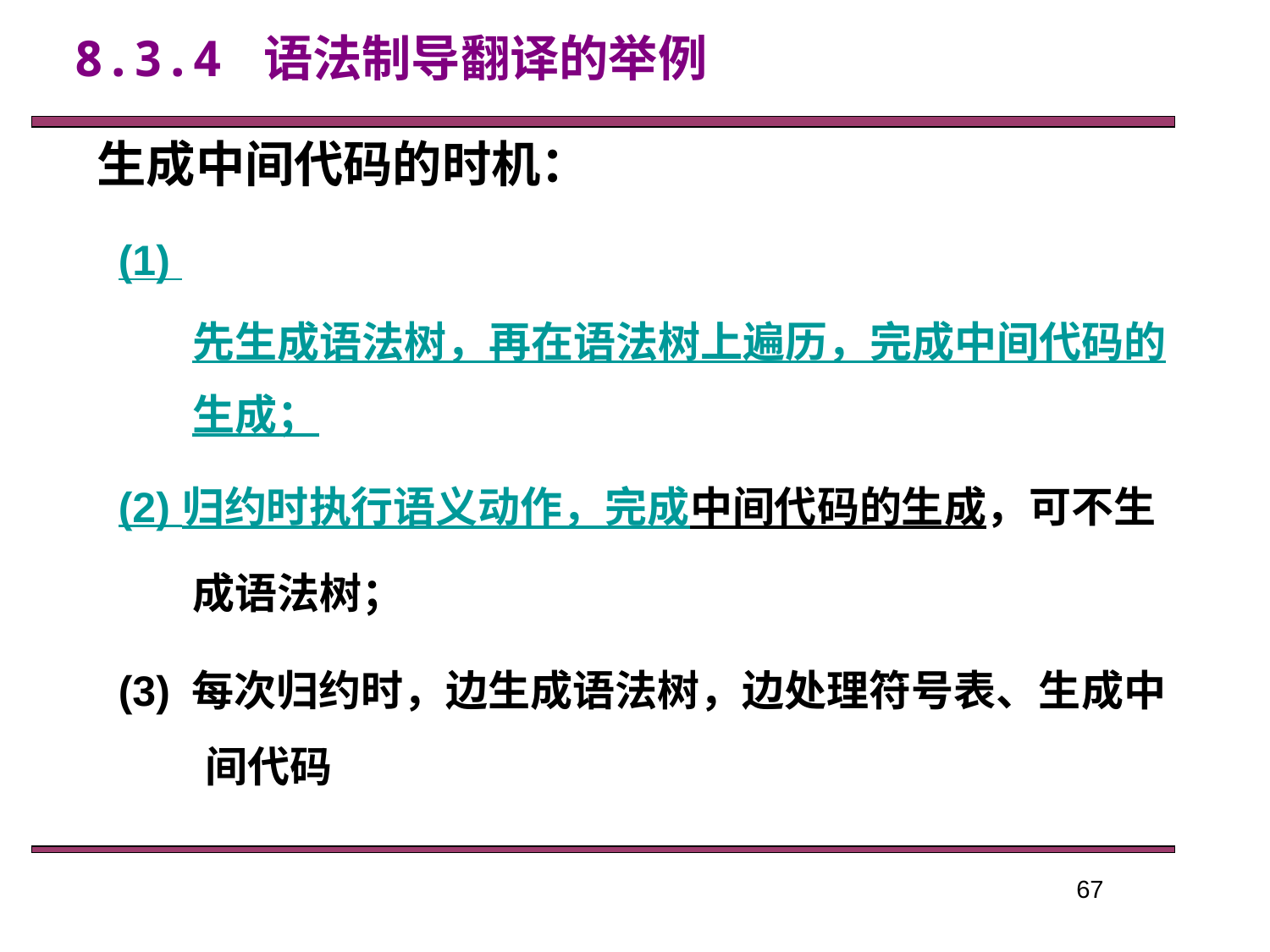

8.3.4 语法制导翻译的举例
生成中间代码的时机：
(1) 先生成语法树，再在语法树上遍历，完成中间代码的生成；
(2) 归约时执行语义动作，完成中间代码的生成，可不生成语法树；
(3) 每次归约时，边生成语法树，边处理符号表、生成中间代码
67